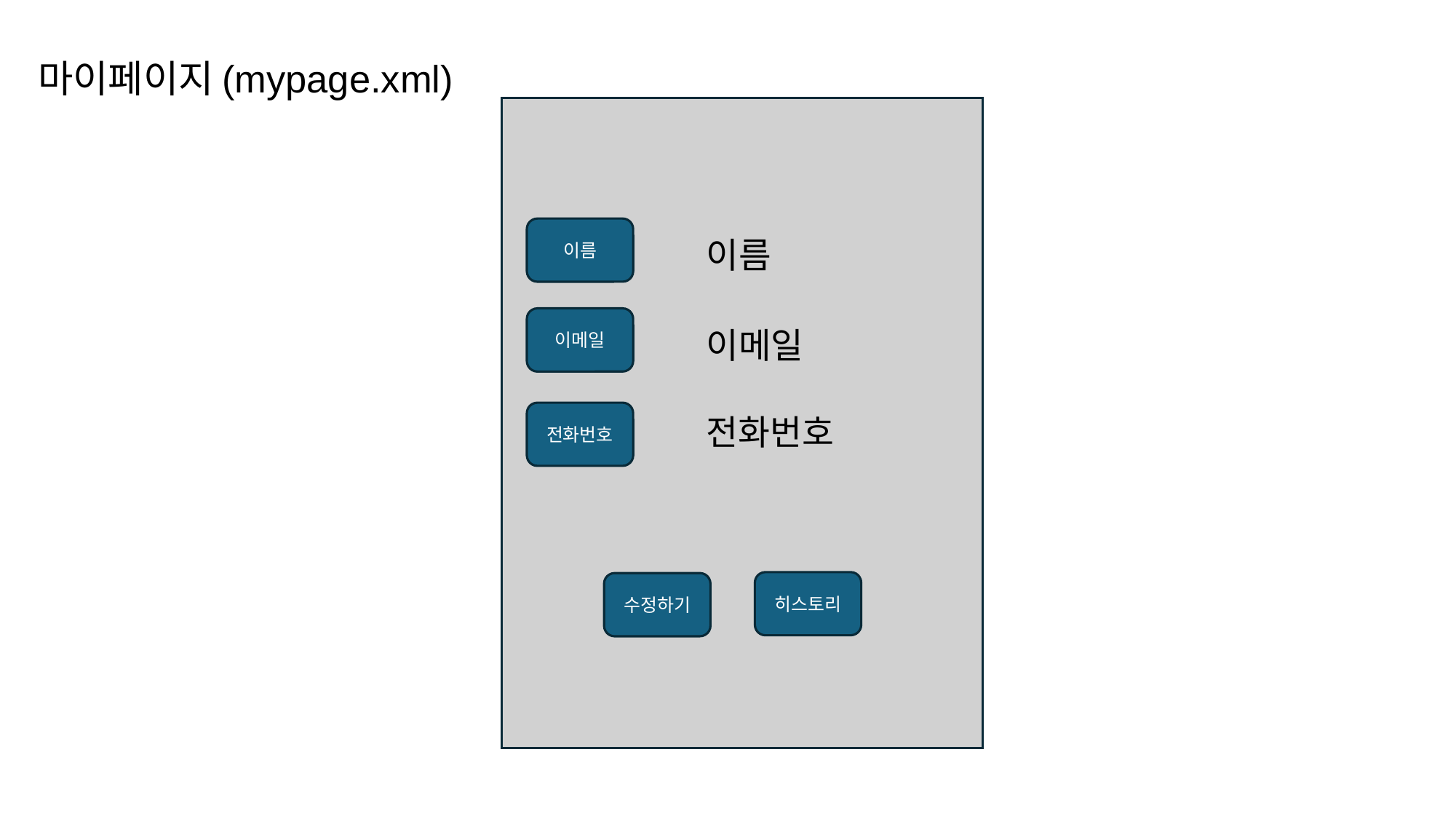

# 마이페이지(mypage.xml)

이름
이름
이메일
이메일
전화번호
전화번호
히스토리
수정하기